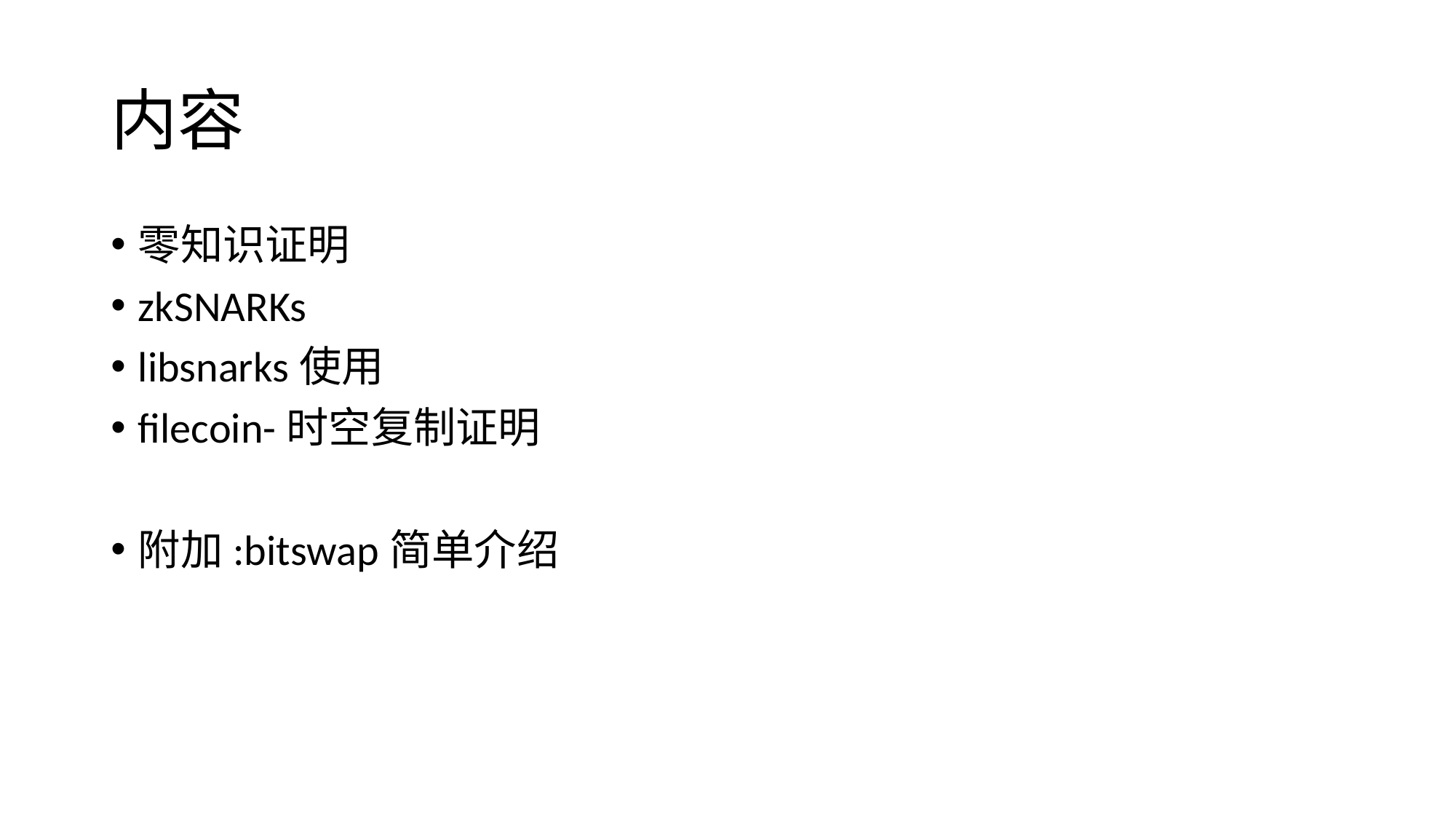

# 内容
零知识证明
zkSNARKs
libsnarks使用
filecoin-时空复制证明

附加:bitswap简单介绍